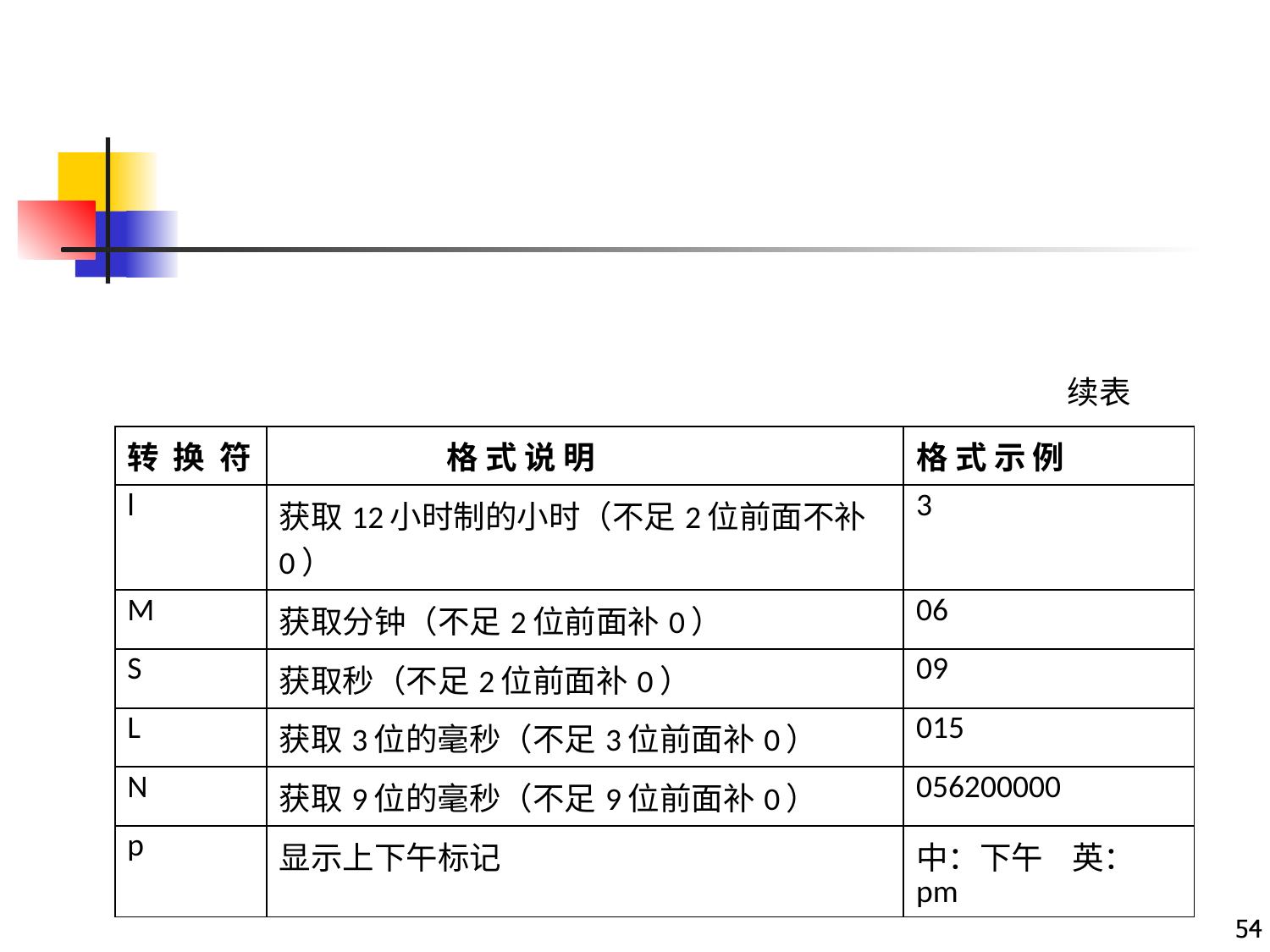

#
续表
| 转 换 符 | 格 式 说 明 | 格 式 示 例 |
| --- | --- | --- |
| l | 获取12小时制的小时（不足2位前面不补0） | 3 |
| M | 获取分钟（不足2位前面补0） | 06 |
| S | 获取秒（不足2位前面补0） | 09 |
| L | 获取3位的毫秒（不足3位前面补0） | 015 |
| N | 获取9位的毫秒（不足9位前面补0） | 056200000 |
| p | 显示上下午标记 | 中：下午 英：pm |
54